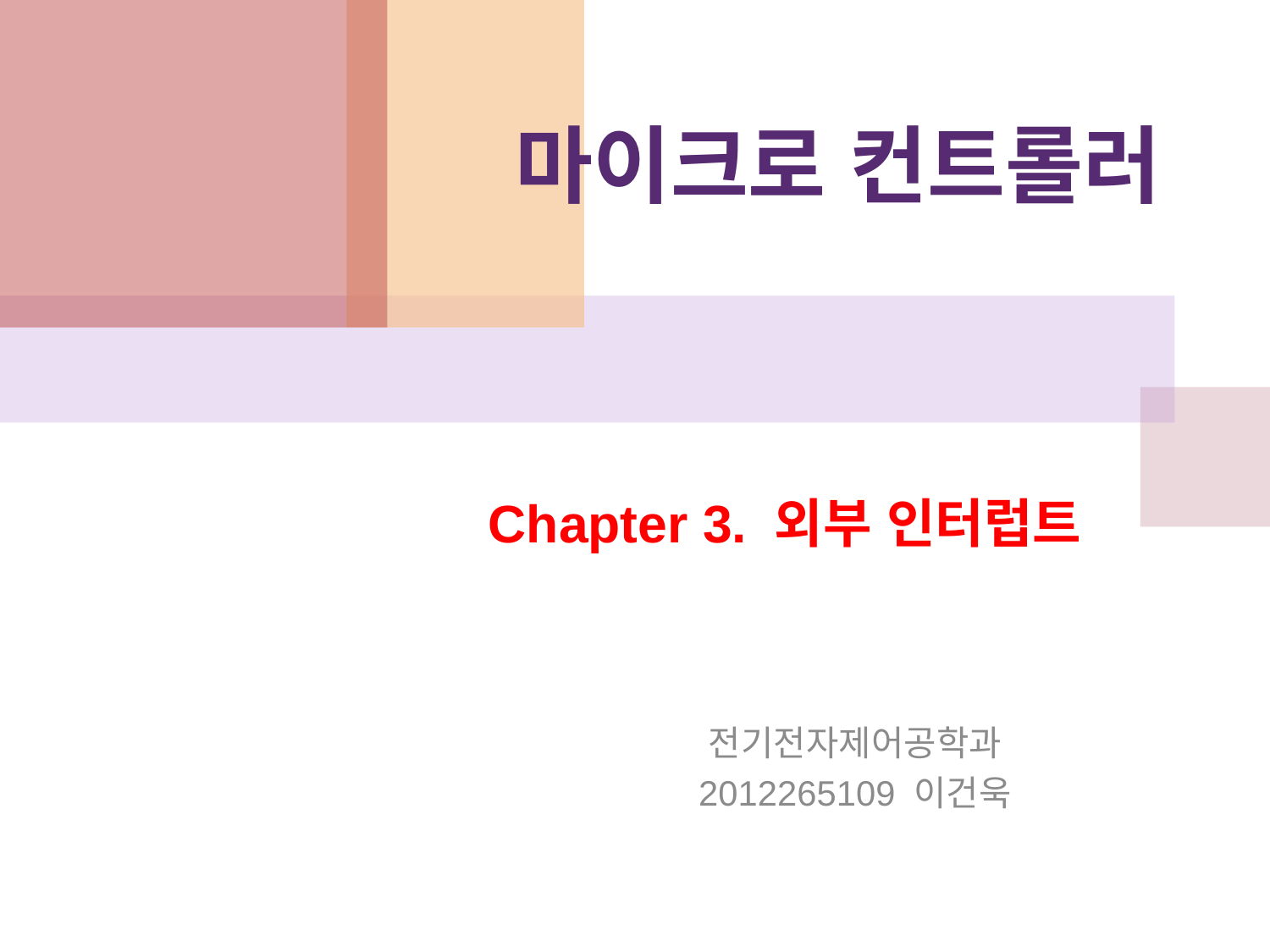

# 마이크로 컨트롤러
Chapter 3. 외부 인터럽트

전기전자제어공학과
2012265109 이건욱